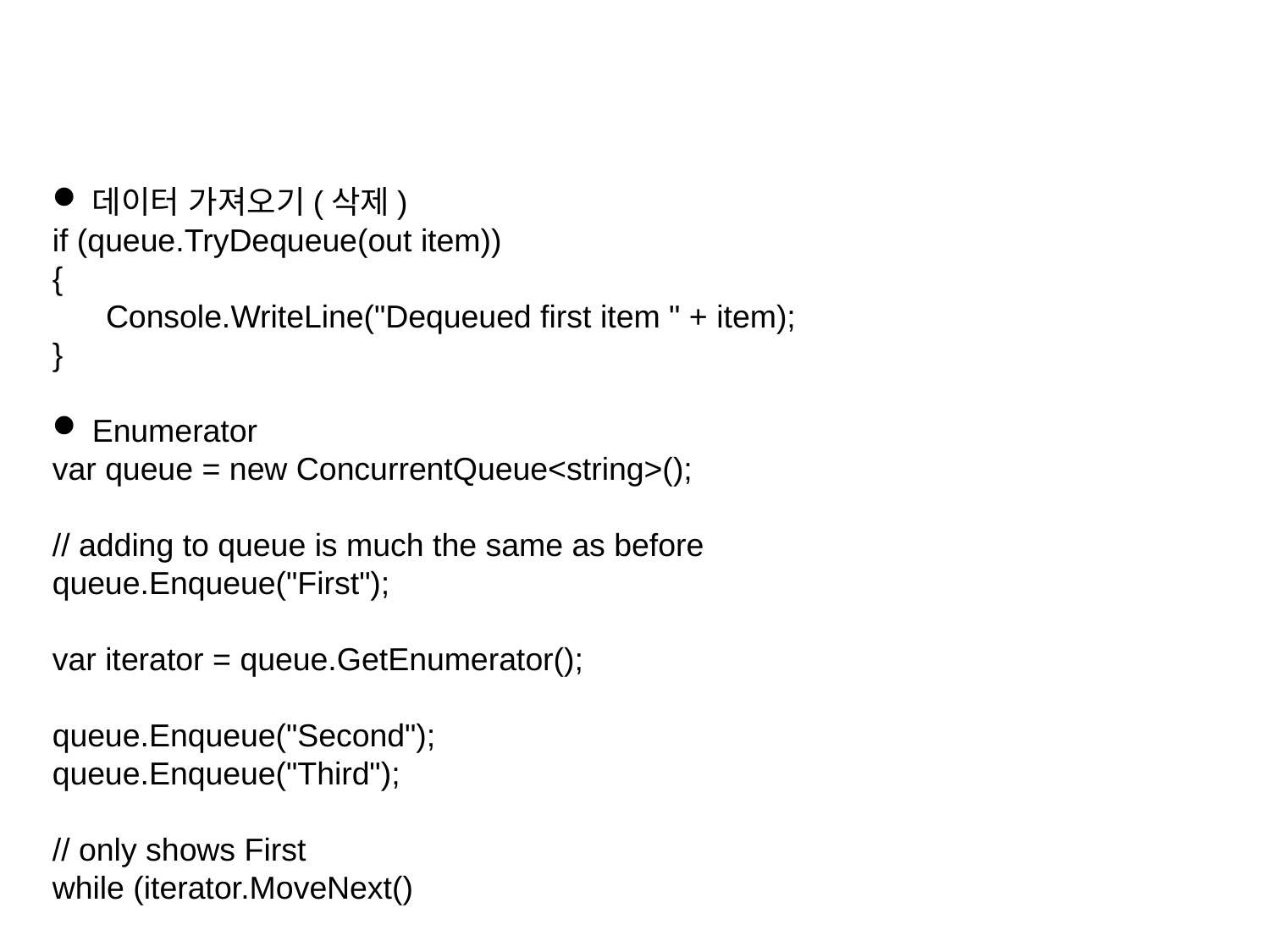

데이터 가져오기(삭제)
if (queue.TryDequeue(out item))
{
      Console.WriteLine("Dequeued first item " + item);
}

Enumerator
var queue = new ConcurrentQueue<string>();

// adding to queue is much the same as before
queue.Enqueue("First");

var iterator = queue.GetEnumerator();

queue.Enqueue("Second");
queue.Enqueue("Third");

// only shows First
while (iterator.MoveNext()